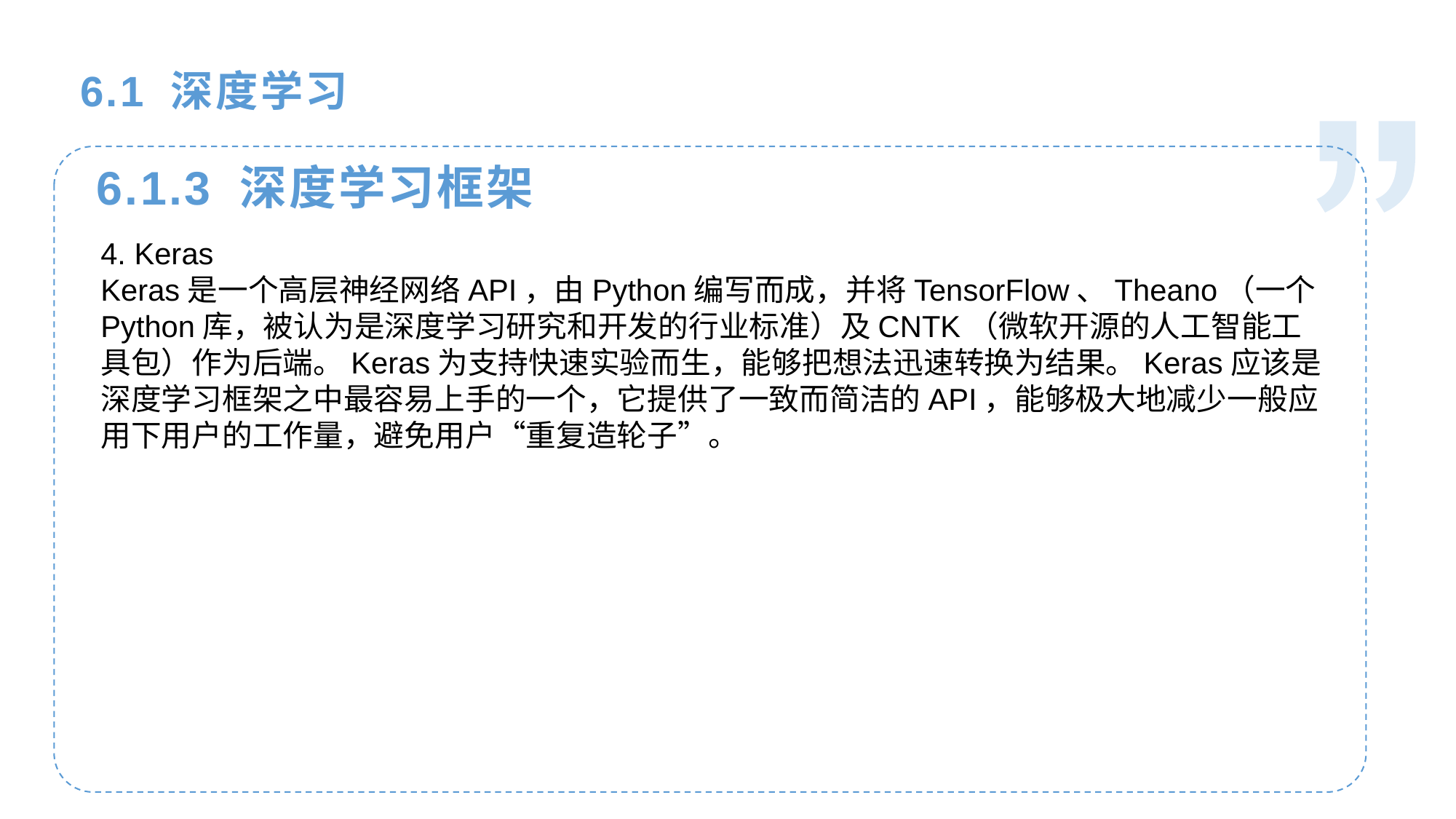

人工智能基础
6.1 深度学习

6.1.3 深度学习框架

4. Keras
Keras是一个高层神经网络API，由Python编写而成，并将TensorFlow、Theano（一个Python库，被认为是深度学习研究和开发的行业标准）及CNTK（微软开源的人工智能工具包）作为后端。Keras为支持快速实验而生，能够把想法迅速转换为结果。Keras应该是深度学习框架之中最容易上手的一个，它提供了一致而简洁的API，能够极大地减少一般应用下用户的工作量，避免用户“重复造轮子”。